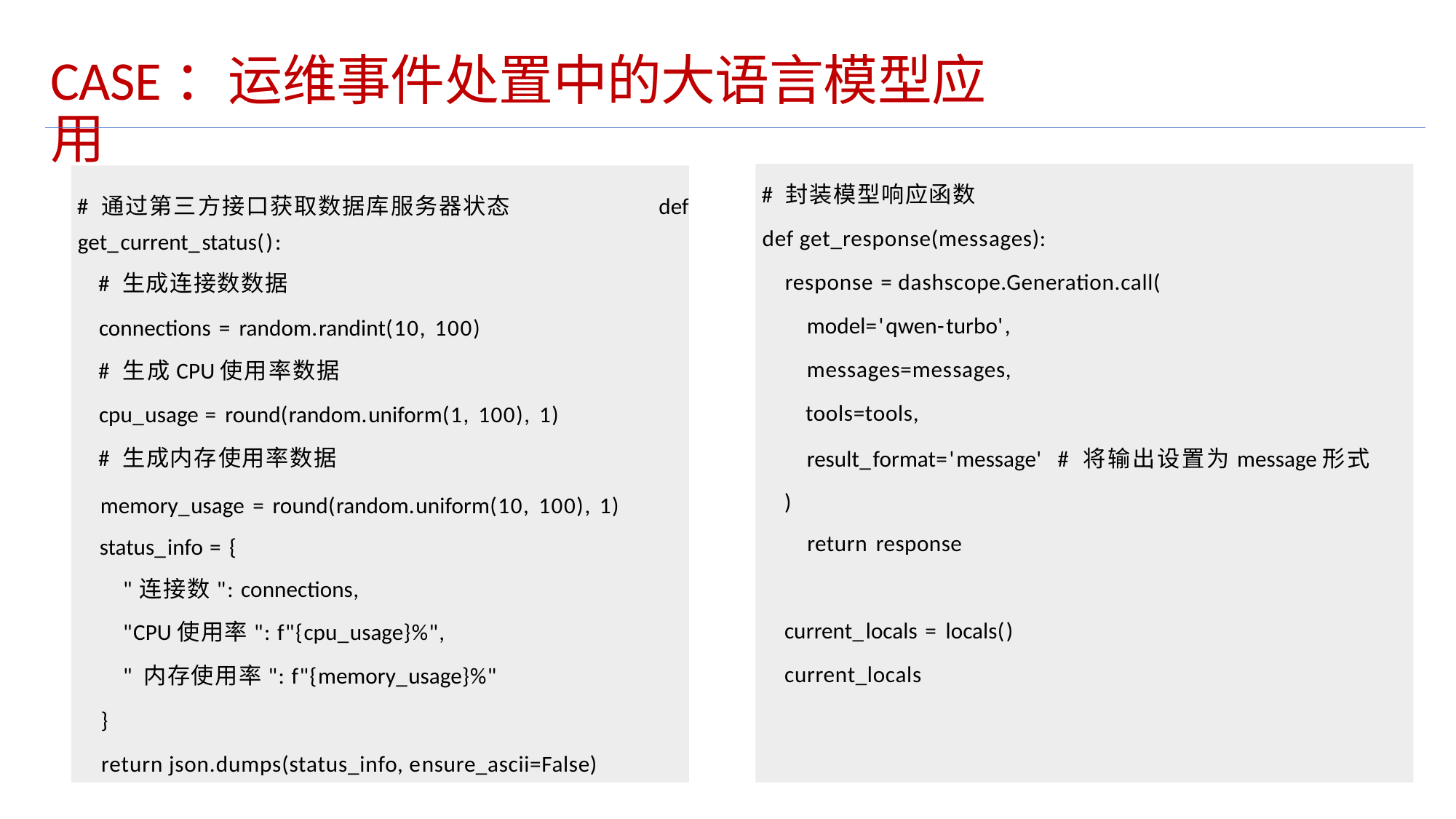

CASE：运维事件处置中的大语言模型应用

# 封装模型响应函数
def get_response(messages):
response = dashscope.Generation.call(
model='qwen-turbo',
messages=messages,
tools=tools,
result_format='message'  # 将输出设置为message形式         )
return response

current_locals = locals()

current_locals

# 通过第三方接口获取数据库服务器状态                            def get_current_status():
# 生成连接数数据
connections = random.randint(10, 100)
# 生成CPU使用率数据
cpu_usage = round(random.uniform(1, 100), 1)
# 生成内存使用率数据
memory_usage = round(random.uniform(10, 100), 1)              status_info = {
"连接数": connections,
"CPU使用率": f"{cpu_usage}%",
" 内存使用率": f"{memory_usage}%"
}

return json.dumps(status_info, ensure_ascii=False)